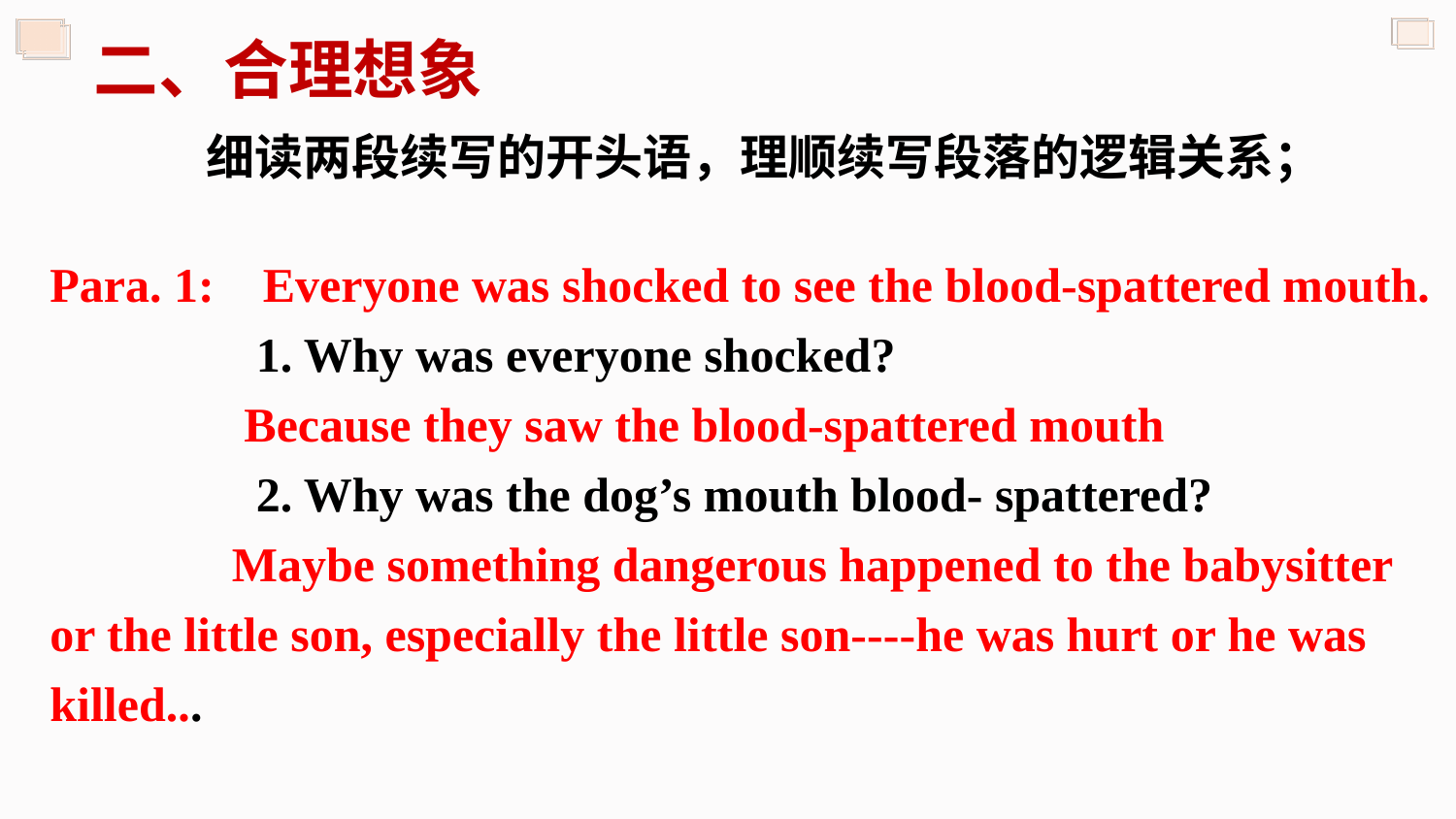

二、合理想象
细读两段续写的开头语，理顺续写段落的逻辑关系；

Para. 1:    Everyone was shocked to see the blood-spattered mouth.
                 1. Why was everyone shocked?
                Because they saw the blood-spattered mouth
                 2. Why was the dog’s mouth blood- spattered?
               Maybe something dangerous happened to the babysitter or the little son, especially the little son----he was hurt or he was killed...